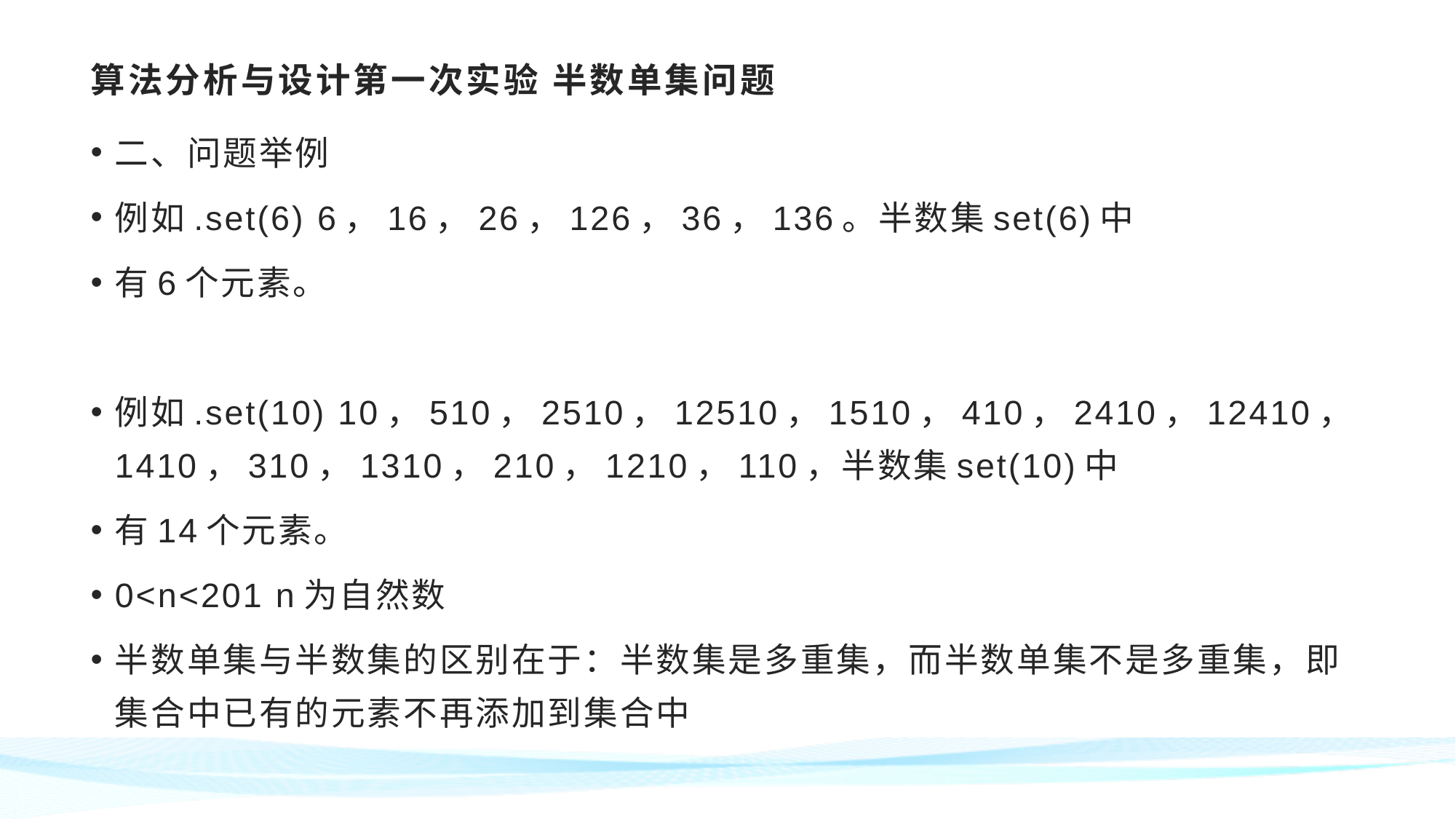

# 算法分析与设计第一次实验 半数单集问题
二、问题举例
例如.set(6) 6，16，26，126，36，136。半数集set(6)中
有6个元素。

例如.set(10) 10，510，2510，12510，1510，410，2410，12410，1410，310，1310，210，1210，110，半数集set(10)中
有14个元素。
0<n<201 n为自然数
半数单集与半数集的区别在于：半数集是多重集，而半数单集不是多重集，即集合中已有的元素不再添加到集合中